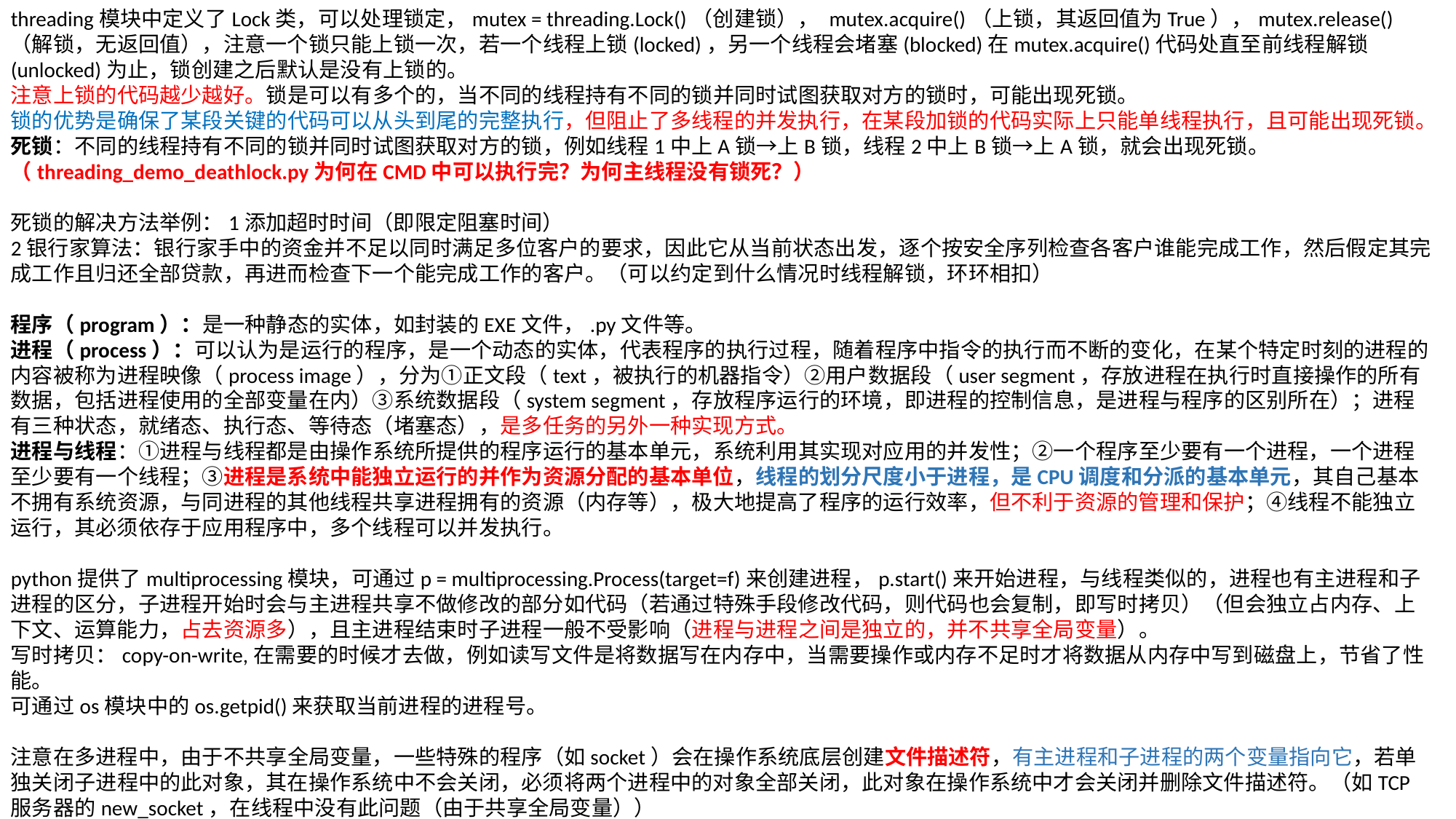

threading模块中定义了Lock类，可以处理锁定，mutex = threading.Lock()（创建锁）， mutex.acquire()（上锁，其返回值为True），mutex.release()（解锁，无返回值），注意一个锁只能上锁一次，若一个线程上锁(locked)，另一个线程会堵塞(blocked)在mutex.acquire()代码处直至前线程解锁(unlocked)为止，锁创建之后默认是没有上锁的。
注意上锁的代码越少越好。锁是可以有多个的，当不同的线程持有不同的锁并同时试图获取对方的锁时，可能出现死锁。
锁的优势是确保了某段关键的代码可以从头到尾的完整执行，但阻止了多线程的并发执行，在某段加锁的代码实际上只能单线程执行，且可能出现死锁。
死锁：不同的线程持有不同的锁并同时试图获取对方的锁，例如线程1中上A锁→上B锁，线程2中上B锁→上A锁，就会出现死锁。
（threading_demo_deathlock.py为何在CMD中可以执行完？为何主线程没有锁死？）

死锁的解决方法举例：1添加超时时间（即限定阻塞时间）
2银行家算法：银行家手中的资金并不足以同时满足多位客户的要求，因此它从当前状态出发，逐个按安全序列检查各客户谁能完成工作，然后假定其完成工作且归还全部贷款，再进而检查下一个能完成工作的客户。（可以约定到什么情况时线程解锁，环环相扣）

程序（program）：是一种静态的实体，如封装的EXE文件，.py文件等。
进程（process）：可以认为是运行的程序，是一个动态的实体，代表程序的执行过程，随着程序中指令的执行而不断的变化，在某个特定时刻的进程的内容被称为进程映像（process image），分为①正文段（text，被执行的机器指令）②用户数据段（user segment，存放进程在执行时直接操作的所有数据，包括进程使用的全部变量在内）③系统数据段（system segment，存放程序运行的环境，即进程的控制信息，是进程与程序的区别所在）；进程有三种状态，就绪态、执行态、等待态（堵塞态），是多任务的另外一种实现方式。
进程与线程：①进程与线程都是由操作系统所提供的程序运行的基本单元，系统利用其实现对应用的并发性；②一个程序至少要有一个进程，一个进程至少要有一个线程；③进程是系统中能独立运行的并作为资源分配的基本单位，线程的划分尺度小于进程，是CPU调度和分派的基本单元，其自己基本不拥有系统资源，与同进程的其他线程共享进程拥有的资源（内存等），极大地提高了程序的运行效率，但不利于资源的管理和保护；④线程不能独立运行，其必须依存于应用程序中，多个线程可以并发执行。

python提供了multiprocessing模块，可通过p = multiprocessing.Process(target=f)来创建进程，p.start()来开始进程，与线程类似的，进程也有主进程和子进程的区分，子进程开始时会与主进程共享不做修改的部分如代码（若通过特殊手段修改代码，则代码也会复制，即写时拷贝）（但会独立占内存、上下文、运算能力，占去资源多），且主进程结束时子进程一般不受影响（进程与进程之间是独立的，并不共享全局变量）。
写时拷贝：copy-on-write,在需要的时候才去做，例如读写文件是将数据写在内存中，当需要操作或内存不足时才将数据从内存中写到磁盘上，节省了性能。
可通过os模块中的os.getpid()来获取当前进程的进程号。

注意在多进程中，由于不共享全局变量，一些特殊的程序（如socket）会在操作系统底层创建文件描述符，有主进程和子进程的两个变量指向它，若单独关闭子进程中的此对象，其在操作系统中不会关闭，必须将两个进程中的对象全部关闭，此对象在操作系统中才会关闭并删除文件描述符。（如TCP服务器的new_socket，在线程中没有此问题（由于共享全局变量））